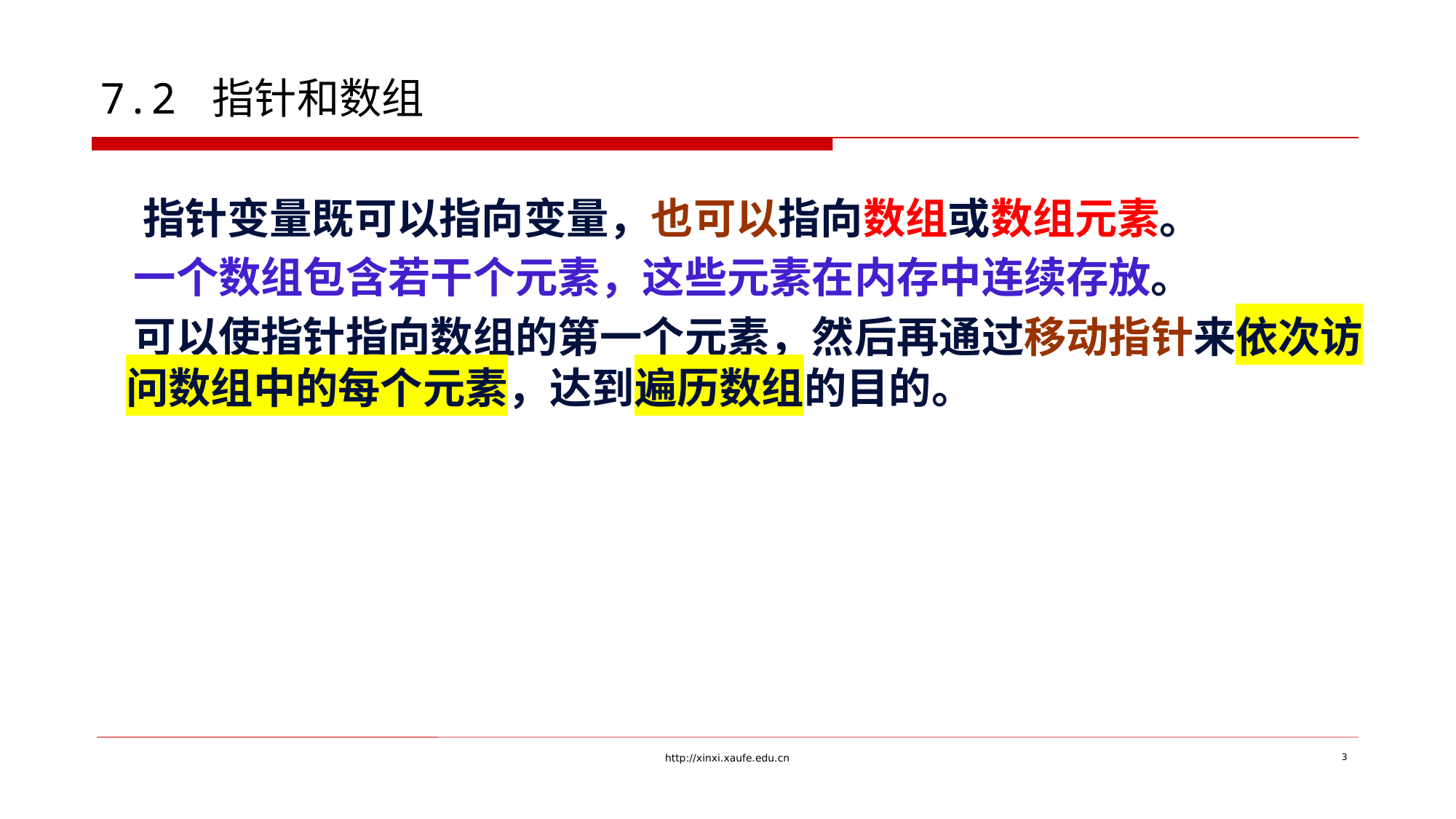

8.2 指针和数组
7.2 指针和数组
     指针变量既可以指向变量，也可以指向数组或数组元素。
    一个数组包含若干个元素，这些元素在内存中连续存放。
    可以使指针指向数组的第一个元素，然后再通过移动指针来依次访问数组中的每个元素，达到遍历数组的目的。

http://xinxi.xaufe.edu.cn
3